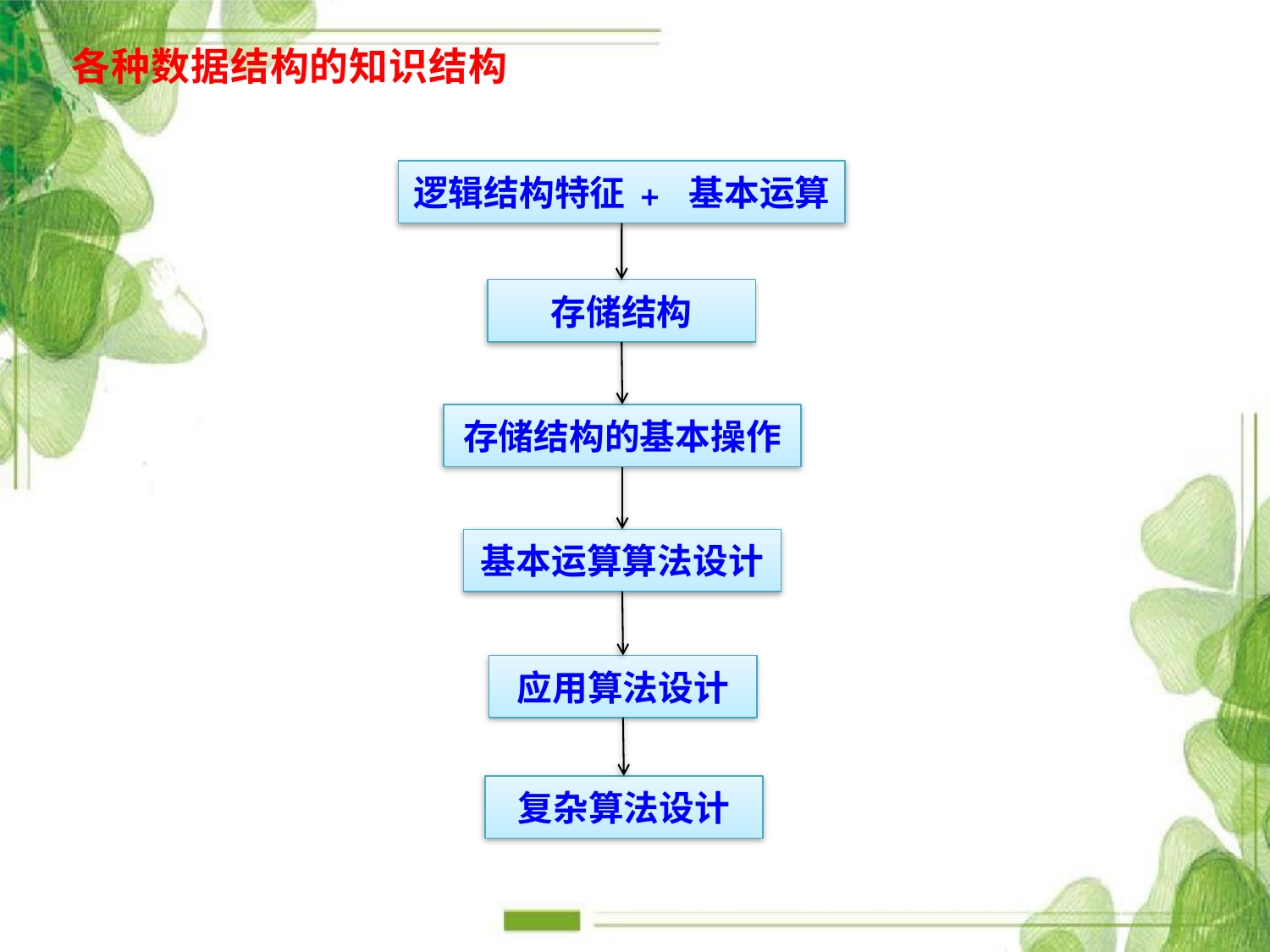

各种数据结构的知识结构
逻辑结构特征 + 基本运算
存储结构
存储结构的基本操作
基本运算算法设计
应用算法设计
复杂算法设计